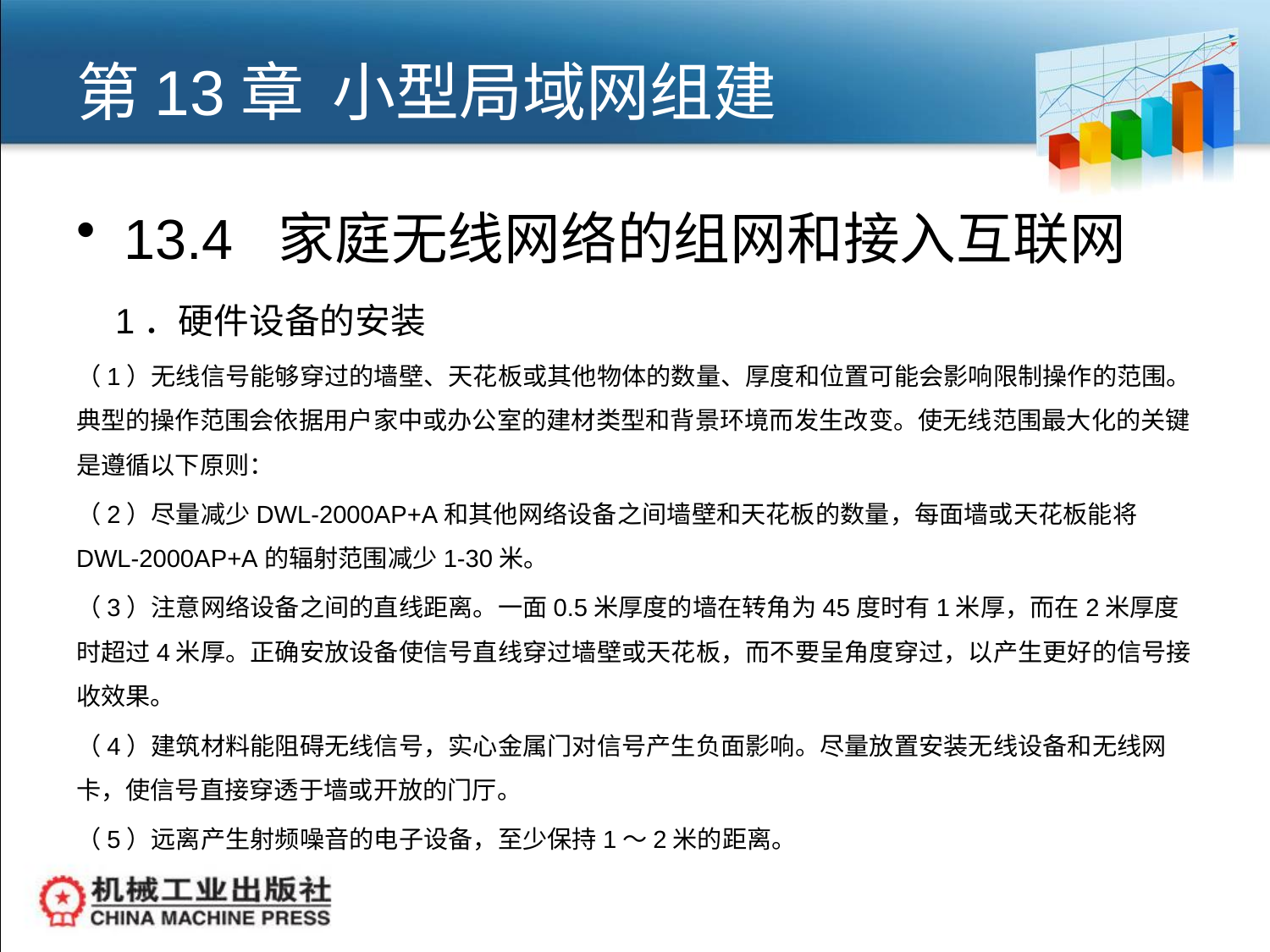

# 第13章  小型局域网组建
13.4  家庭无线网络的组网和接入互联网
    1．硬件设备的安装
（1）无线信号能够穿过的墙壁、天花板或其他物体的数量、厚度和位置可能会影响限制操作的范围。典型的操作范围会依据用户家中或办公室的建材类型和背景环境而发生改变。使无线范围最大化的关键是遵循以下原则：
（2）尽量减少DWL-2000AP+A和其他网络设备之间墙壁和天花板的数量，每面墙或天花板能将DWL-2000AP+A的辐射范围减少1-30米。
（3）注意网络设备之间的直线距离。一面0.5米厚度的墙在转角为45度时有1米厚，而在2米厚度时超过4米厚。正确安放设备使信号直线穿过墙壁或天花板，而不要呈角度穿过，以产生更好的信号接收效果。
（4）建筑材料能阻碍无线信号，实心金属门对信号产生负面影响。尽量放置安装无线设备和无线网卡，使信号直接穿透于墙或开放的门厅。
（5）远离产生射频噪音的电子设备，至少保持1～2米的距离。